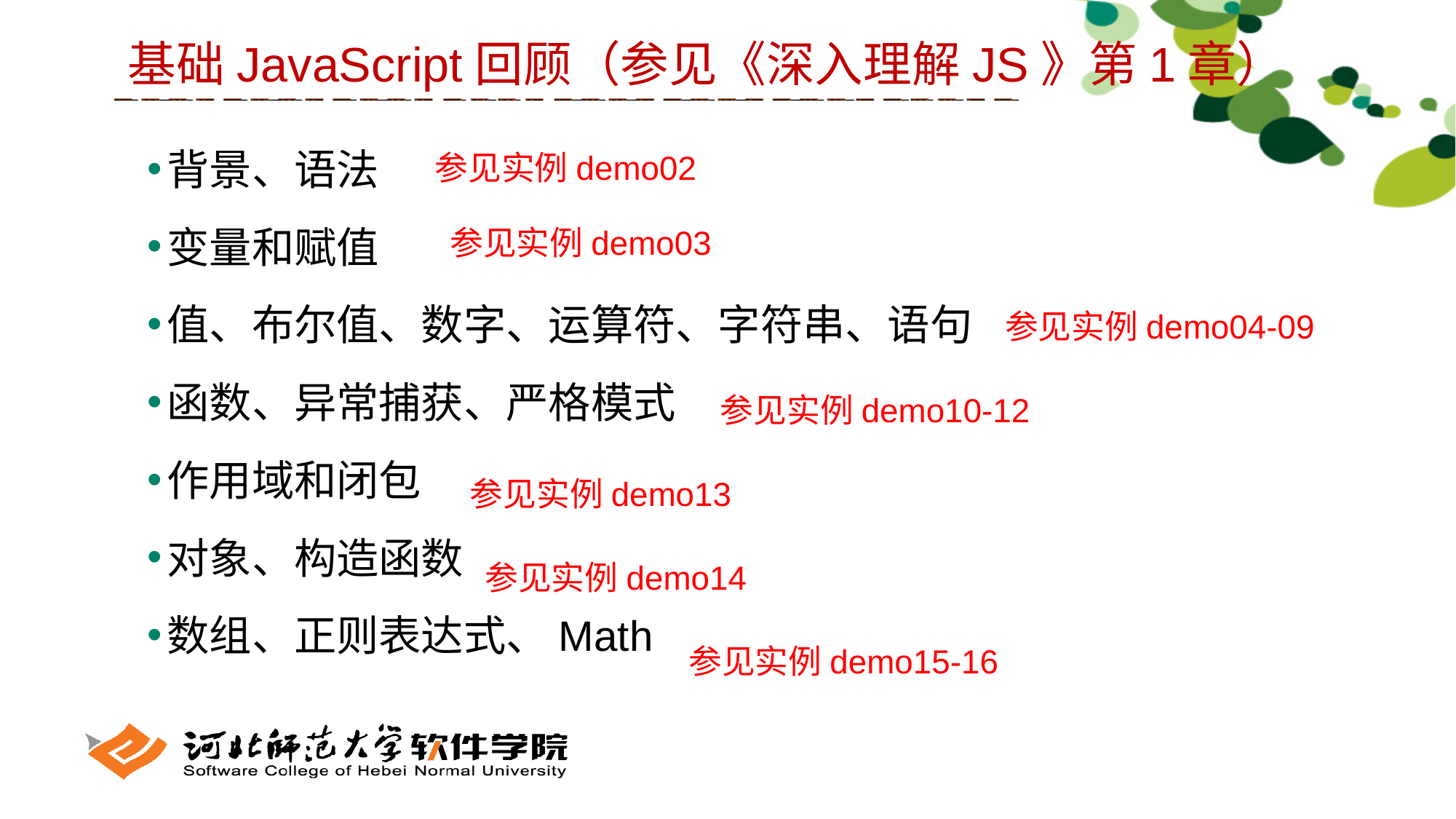

基础JavaScript回顾（参见《深入理解JS》第1章）

背景、语法
变量和赋值
值、布尔值、数字、运算符、字符串、语句
函数、异常捕获、严格模式
作用域和闭包
对象、构造函数
数组、正则表达式、Math

参见实例demo02
参见实例demo03
参见实例demo04-09
参见实例demo10-12
参见实例demo13
参见实例demo14
参见实例demo15-16